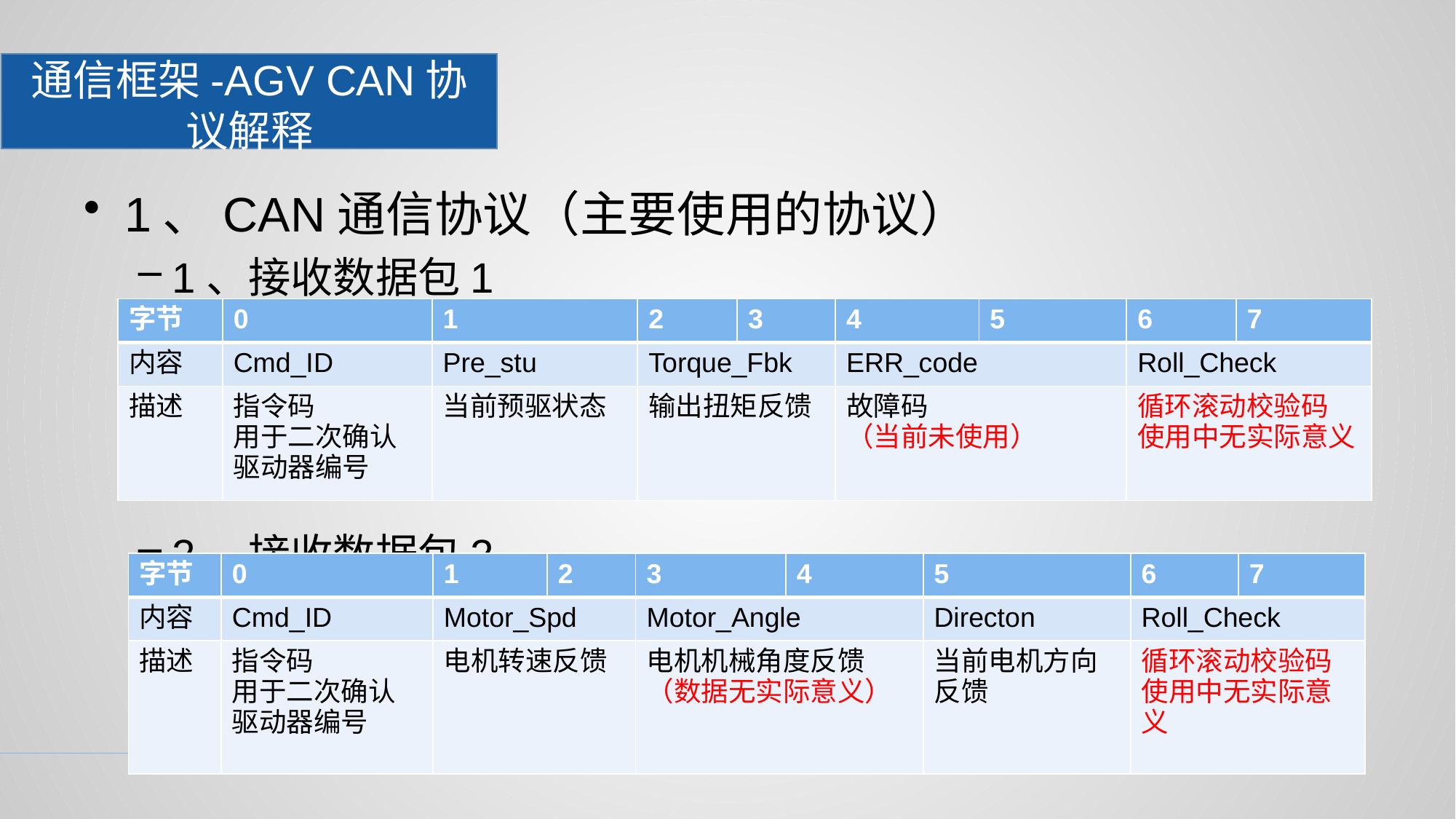

# 通信框架-AGV CAN协议解释
1、CAN通信协议（主要使用的协议）
1、接收数据包1

2、接收数据包2
| 字节 | 0 | 1 | 2 | 3 | 4 | 5 | 6 | 7 |
| --- | --- | --- | --- | --- | --- | --- | --- | --- |
| 内容 | Cmd\_ID | Pre\_stu | Torque\_Fbk |  | ERR\_code |  | Roll\_Check |  |
| 描述 | 指令码 用于二次确认驱动器编号 | 当前预驱状态 | 输出扭矩反馈 |  | 故障码 （当前未使用） |  | 循环滚动校验码 使用中无实际意义 |  |
| 字节 | 0 | 1 | 2 | 3 | 4 | 5 | 6 | 7 |
| --- | --- | --- | --- | --- | --- | --- | --- | --- |
| 内容 | Cmd\_ID | Motor\_Spd |  | Motor\_Angle |  | Directon | Roll\_Check |  |
| 描述 | 指令码 用于二次确认驱动器编号 | 电机转速反馈 |  | 电机机械角度反馈 （数据无实际意义） |  | 当前电机方向反馈 | 循环滚动校验码 使用中无实际意义 |  |